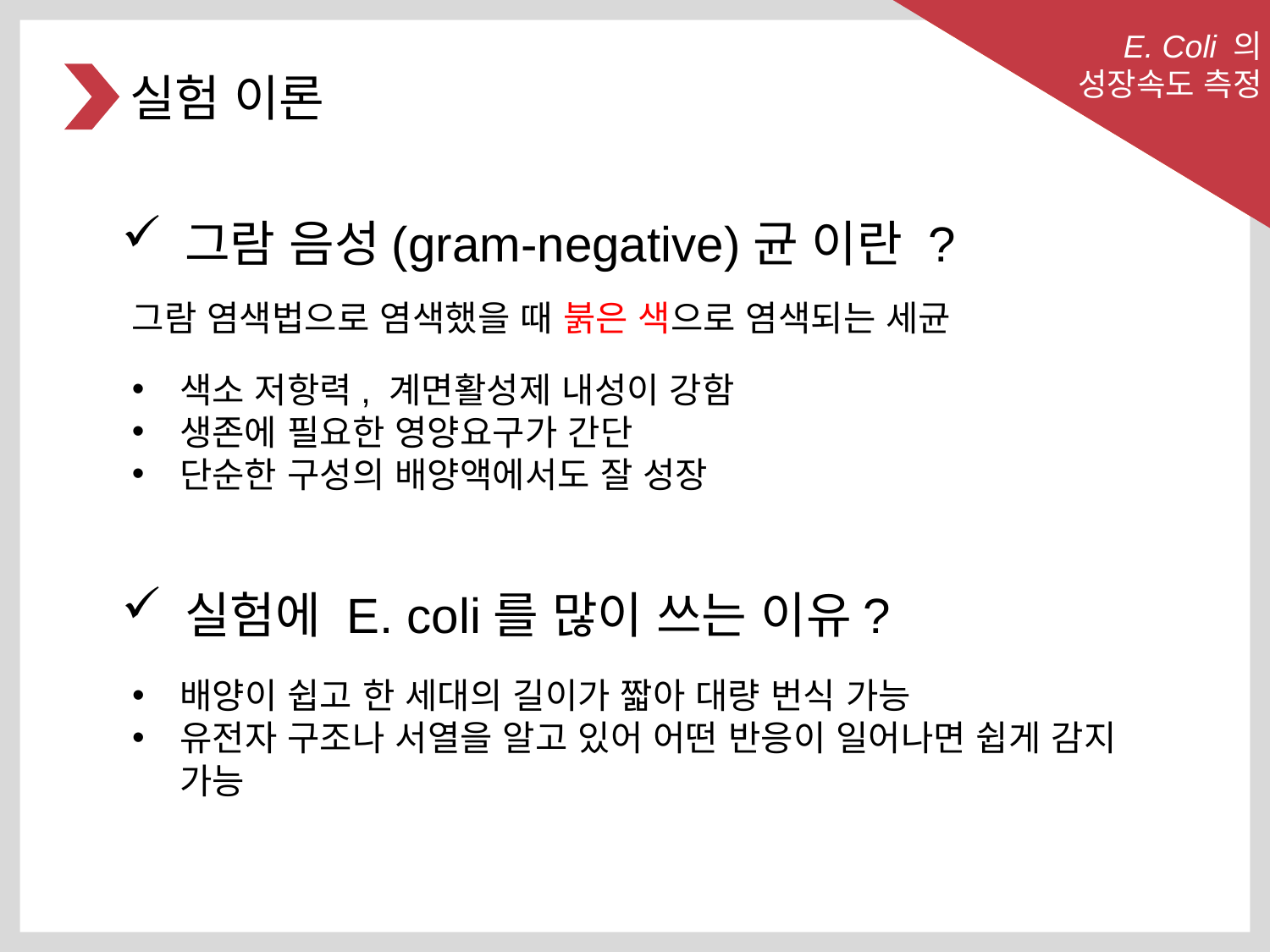

E. Coli 의
성장속도 측정
실험 이론

그람 음성(gram-negative)균 이란 ?
그람 염색법으로 염색했을 때 붉은 색으로 염색되는 세균

색소 저항력, 계면활성제 내성이 강함
생존에 필요한 영양요구가 간단
단순한 구성의 배양액에서도 잘 성장
내용
실험에 E. coli를 많이 쓰는 이유?
배양이 쉽고 한 세대의 길이가 짧아 대량 번식 가능
유전자 구조나 서열을 알고 있어 어떤 반응이 일어나면 쉽게 감지 가능